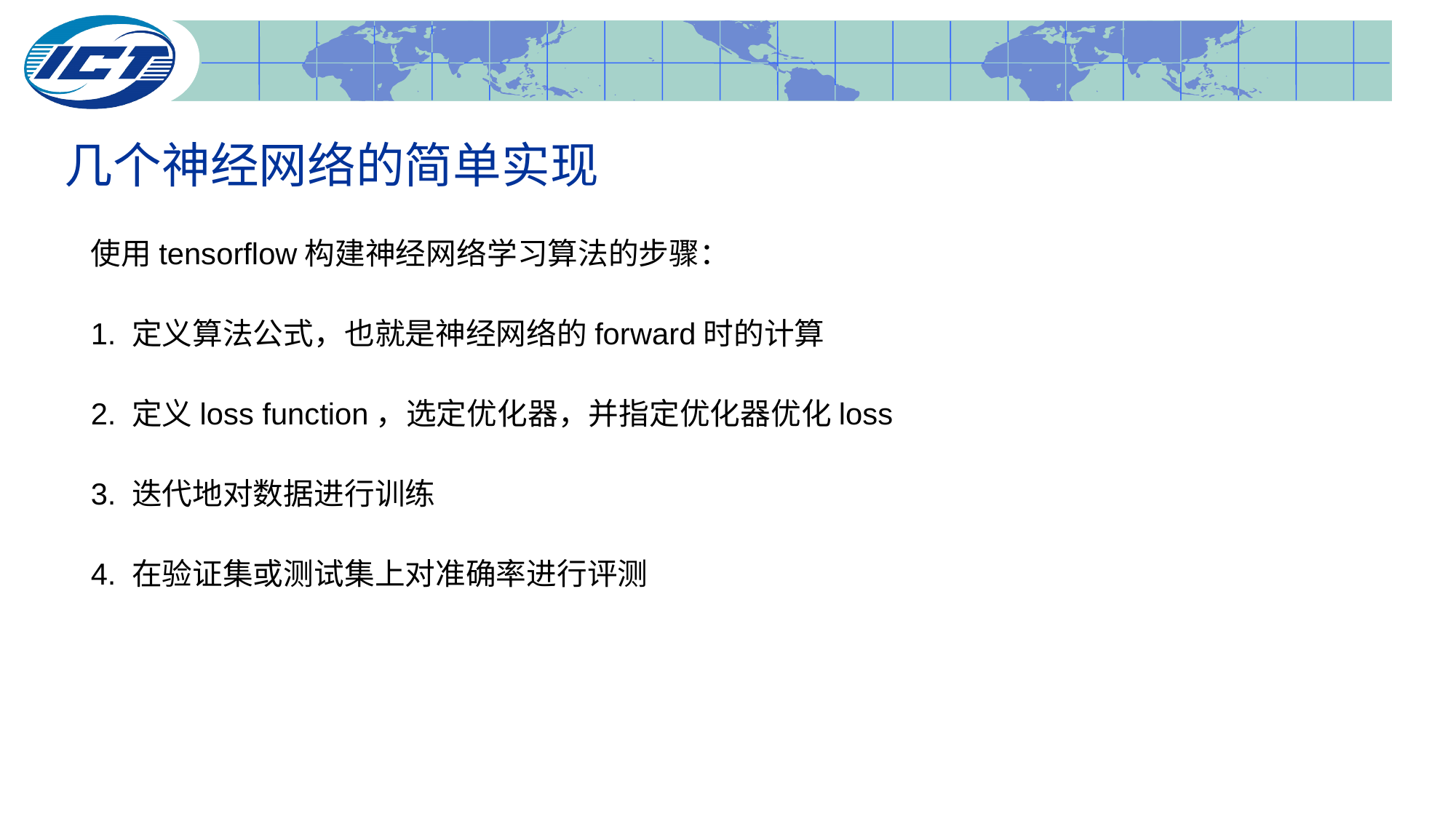

# 几个神经网络的简单实现
使用tensorflow构建神经网络学习算法的步骤：

1. 定义算法公式，也就是神经网络的forward时的计算

2. 定义loss function，选定优化器，并指定优化器优化loss

3. 迭代地对数据进行训练

4. 在验证集或测试集上对准确率进行评测
23